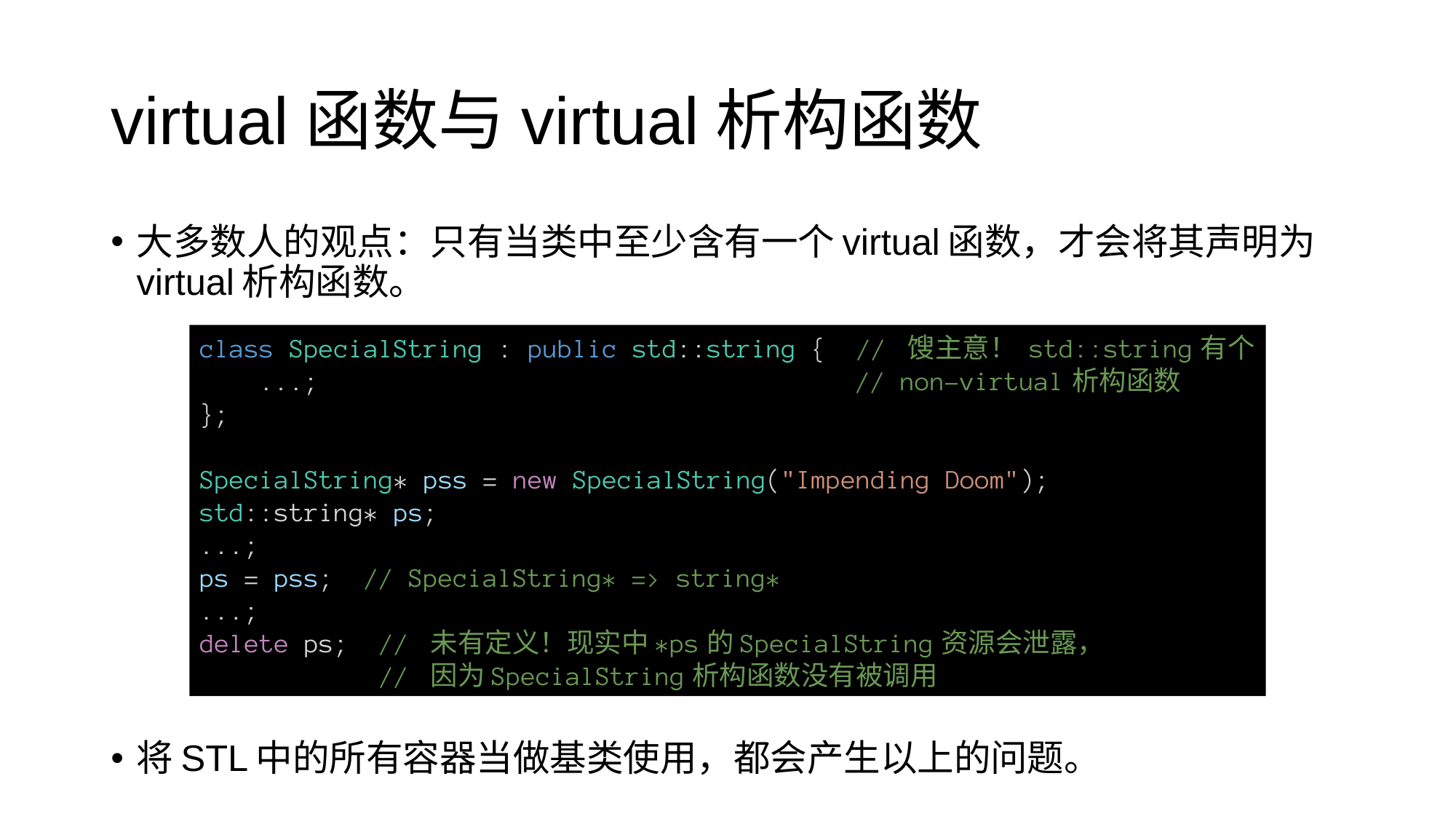

# virtual函数与virtual析构函数
大多数人的观点：只有当类中至少含有一个virtual函数，才会将其声明为virtual析构函数。

将STL中的所有容器当做基类使用，都会产生以上的问题。
class SpecialString : public std::string {  // 馊主意！ std::string有个
    ...;                                    // non-virtual析构函数
};
SpecialString* pss = new SpecialString("Impending Doom");
std::string* ps;
...;
ps = pss;  // SpecialString* => string*
...;
delete ps;  // 未有定义！现实中*ps的SpecialString资源会泄露，
            // 因为SpecialString析构函数没有被调用